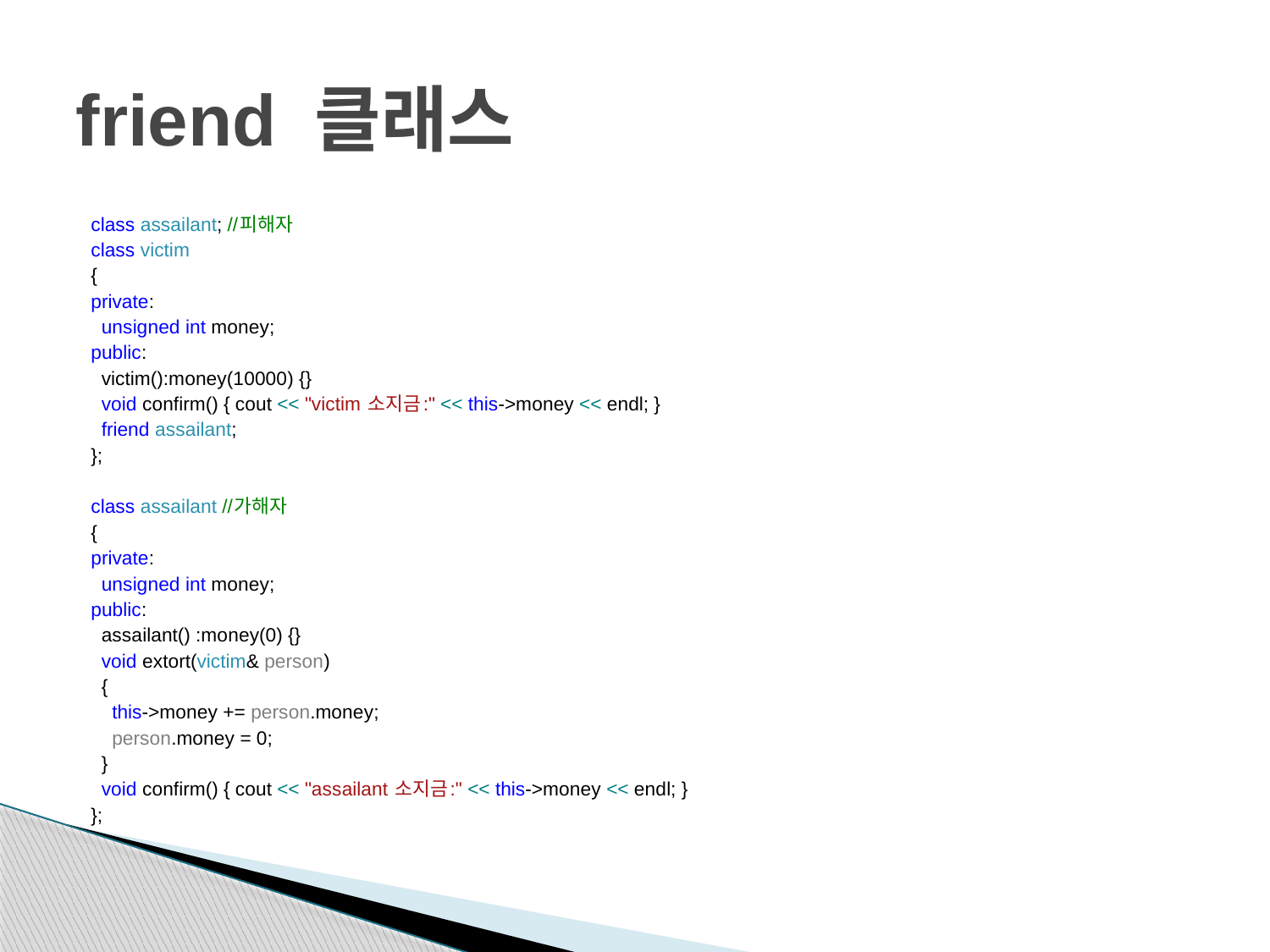

# friend 클래스
class assailant; //피해자
class victim
{
private:
  unsigned int money;
public:
  victim():money(10000) {}
  void confirm() { cout << "victim 소지금:" << this->money << endl; }
  friend assailant;
};

class assailant //가해자
{
private:
  unsigned int money;
public:
  assailant() :money(0) {}
  void extort(victim& person)
  {
    this->money += person.money;
    person.money = 0;
  }
  void confirm() { cout << "assailant 소지금:" << this->money << endl; }
};